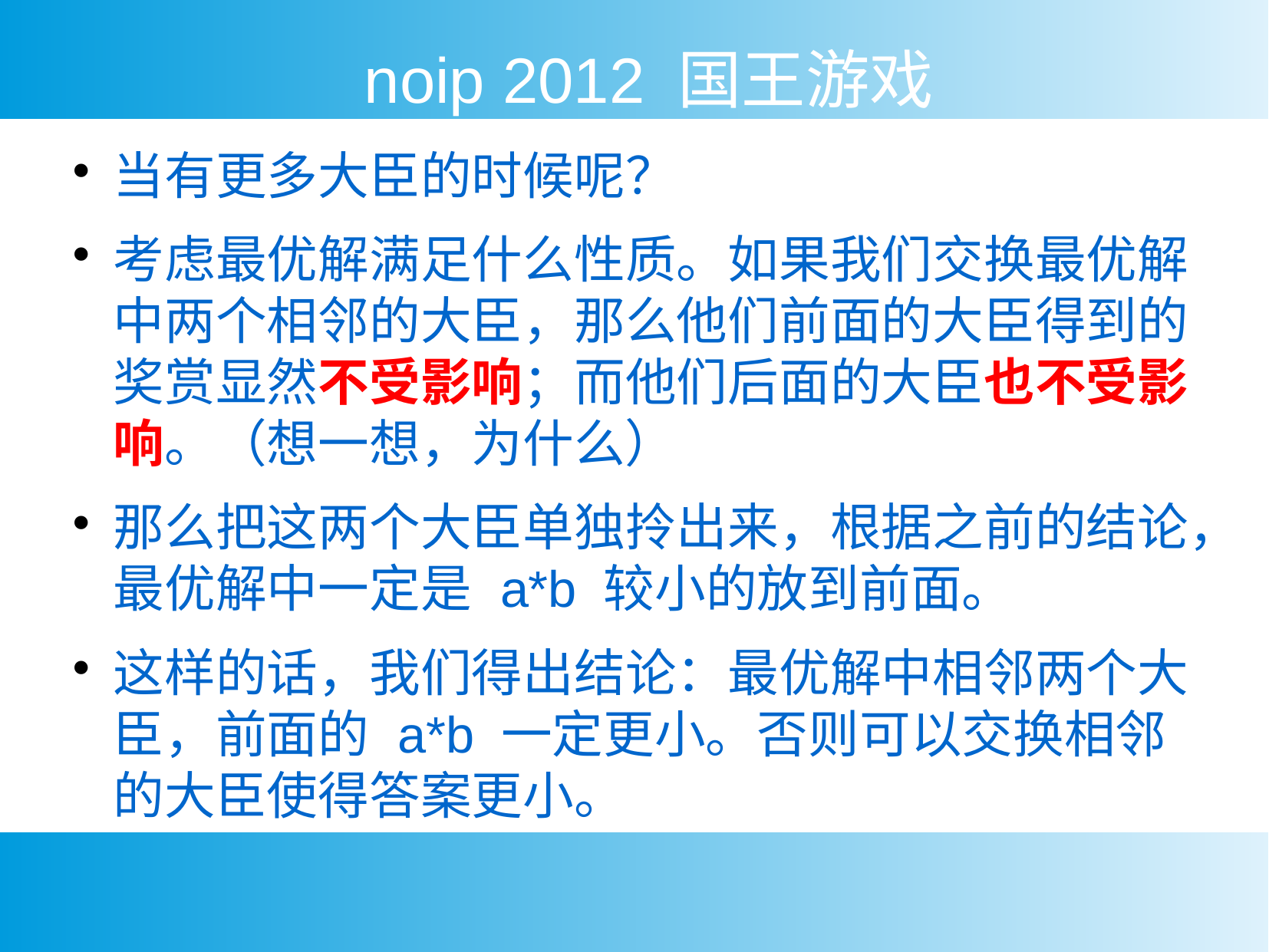

noip 2012 国王游戏
当有更多大臣的时候呢？
考虑最优解满足什么性质。如果我们交换最优解中两个相邻的大臣，那么他们前面的大臣得到的奖赏显然不受影响；而他们后面的大臣也不受影响。（想一想，为什么）
那么把这两个大臣单独拎出来，根据之前的结论，最优解中一定是 a*b 较小的放到前面。
这样的话，我们得出结论：最优解中相邻两个大臣，前面的 a*b 一定更小。否则可以交换相邻的大臣使得答案更小。